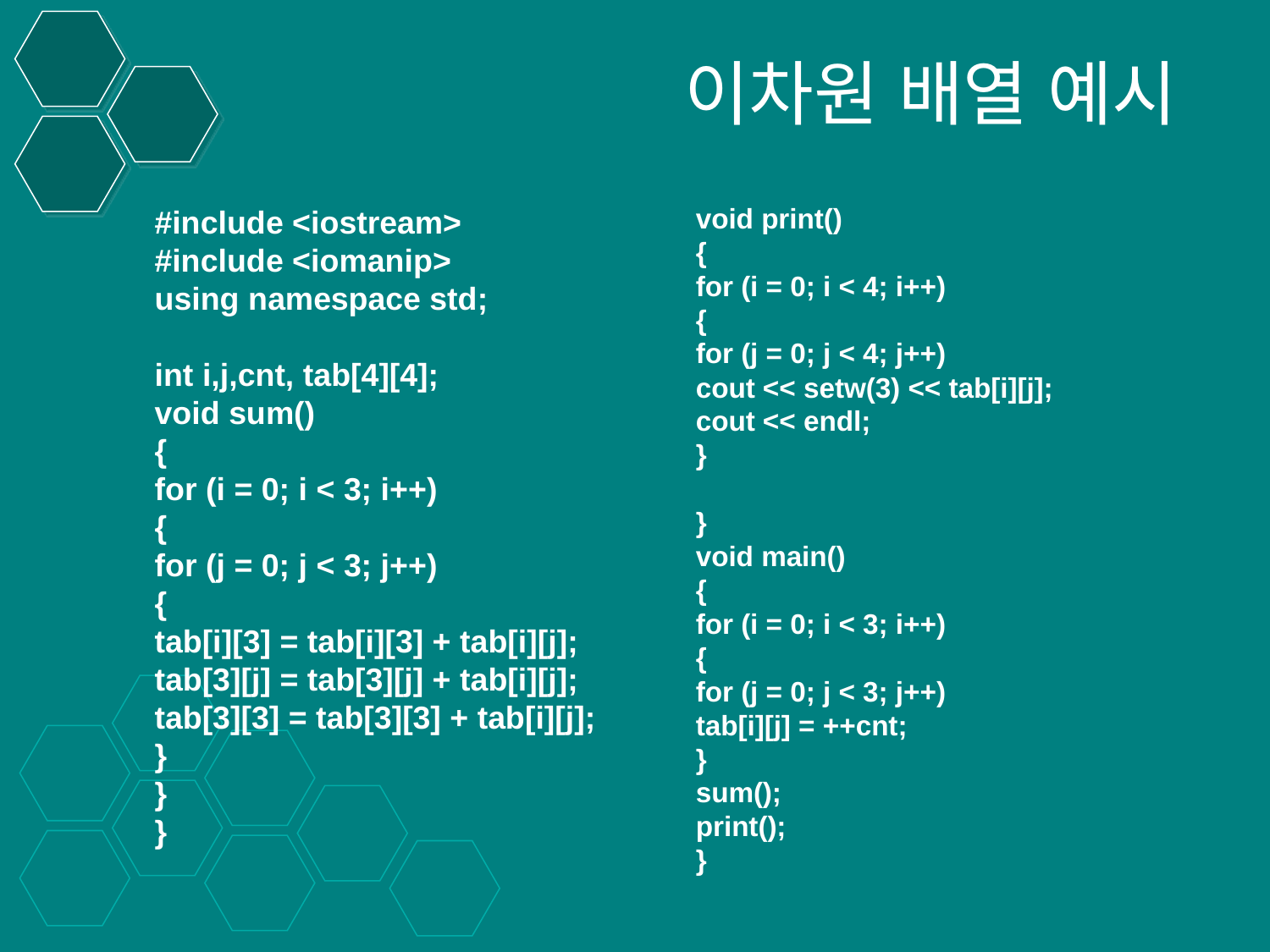

# 이차원 배열 예시
void print()
{
for (i = 0; i < 4; i++)
{
for (j = 0; j < 4; j++)
cout << setw(3) << tab[i][j];
cout << endl;
}

}
void main()
{
for (i = 0; i < 3; i++)
{
for (j = 0; j < 3; j++)
tab[i][j] = ++cnt;
}
sum();
print();
}
#include <iostream>
#include <iomanip>
using namespace std;

int i,j,cnt, tab[4][4];
void sum()
{
for (i = 0; i < 3; i++)
{
for (j = 0; j < 3; j++)
{
tab[i][3] = tab[i][3] + tab[i][j];
tab[3][j] = tab[3][j] + tab[i][j];
tab[3][3] = tab[3][3] + tab[i][j];
}
}
}